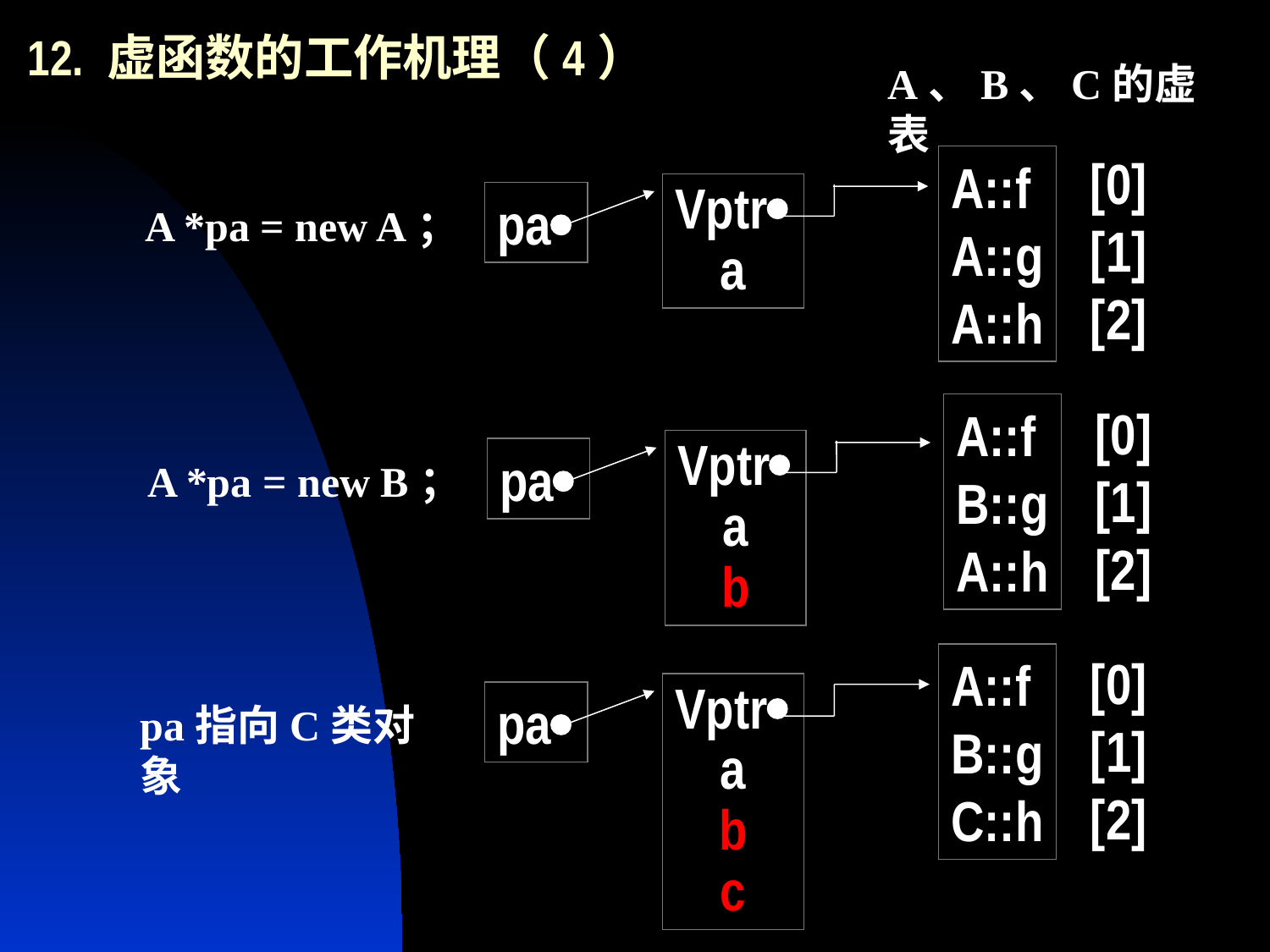

# 12. 虚函数的工作机理（4）
A、B、C的虚表

[0]
[1]
[2]
A::f
A::g
A::h
Vptr•
a
pa•

A *pa = new A；

[0]
[1]
[2]
A::f
B::g
A::h
Vptr•
a
b
pa•

A *pa = new B；

[0]
[1]
[2]
A::f
B::g
C::h
Vptr•
a
b
c
pa•

pa指向C类对象